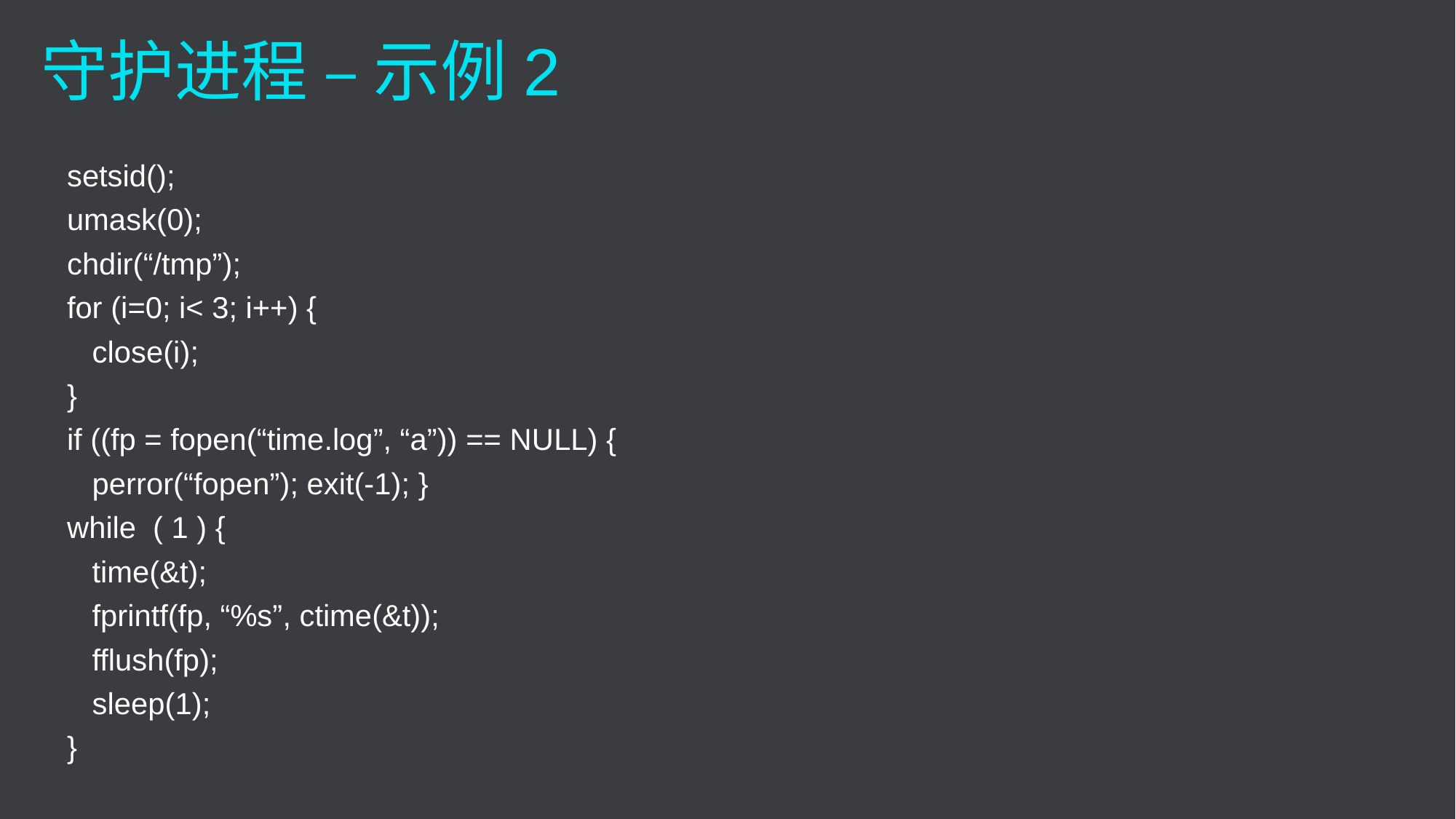

守护进程 – 示例2
    setsid();
    umask(0);
    chdir(“/tmp”);
    for (i=0; i< 3; i++) {
       close(i);
    }
    if ((fp = fopen(“time.log”, “a”)) == NULL) {
       perror(“fopen”); exit(-1); }
    while  ( 1 ) {
       time(&t);
       fprintf(fp, “%s”, ctime(&t));
       fflush(fp);
       sleep(1);
    }